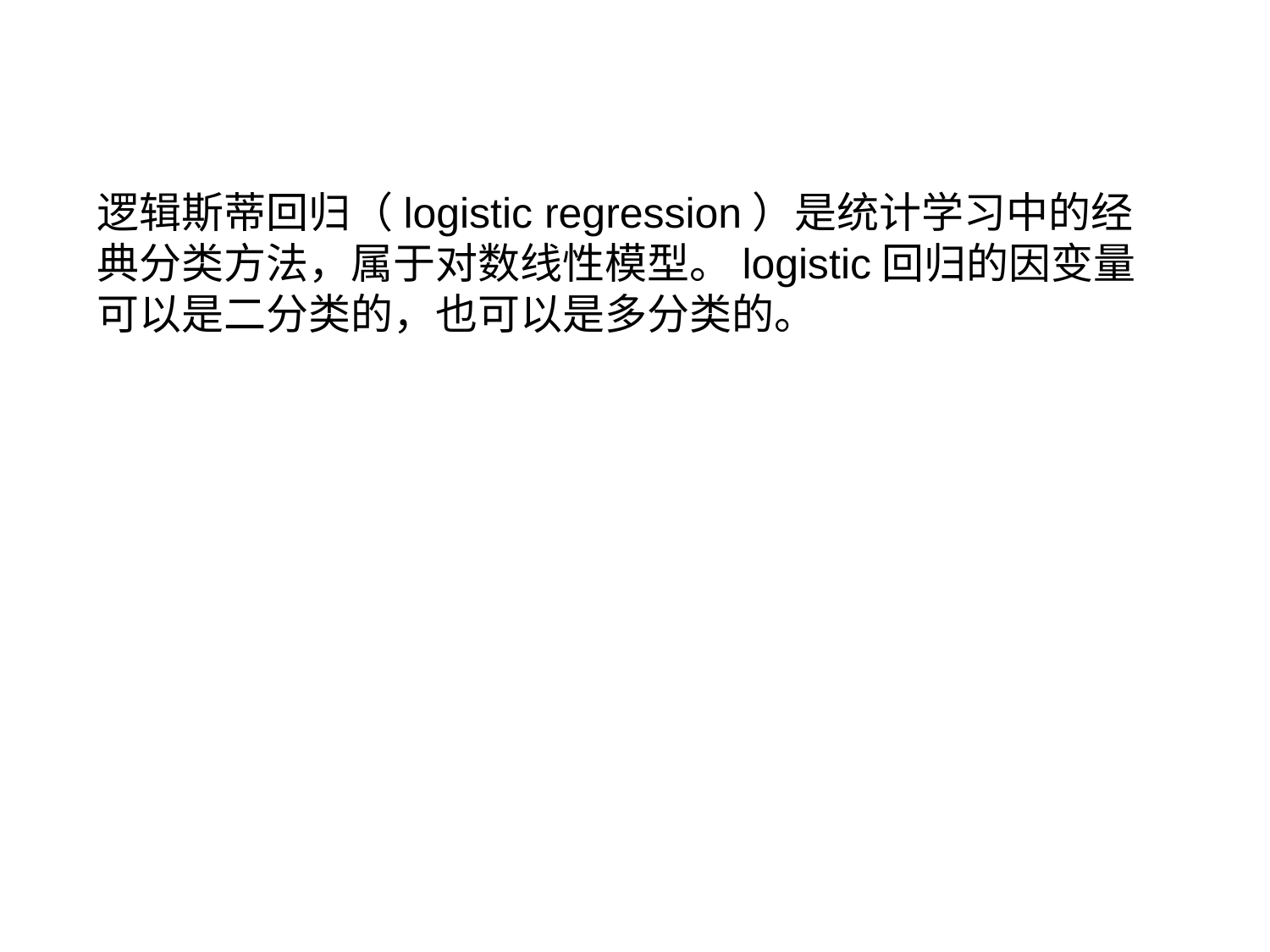

9.7.1 逻辑斯蒂回归分类算法
逻辑斯蒂回归（logistic regression）是统计学习中的经典分类方法，属于对数线性模型。logistic回归的因变量可以是二分类的，也可以是多分类的。